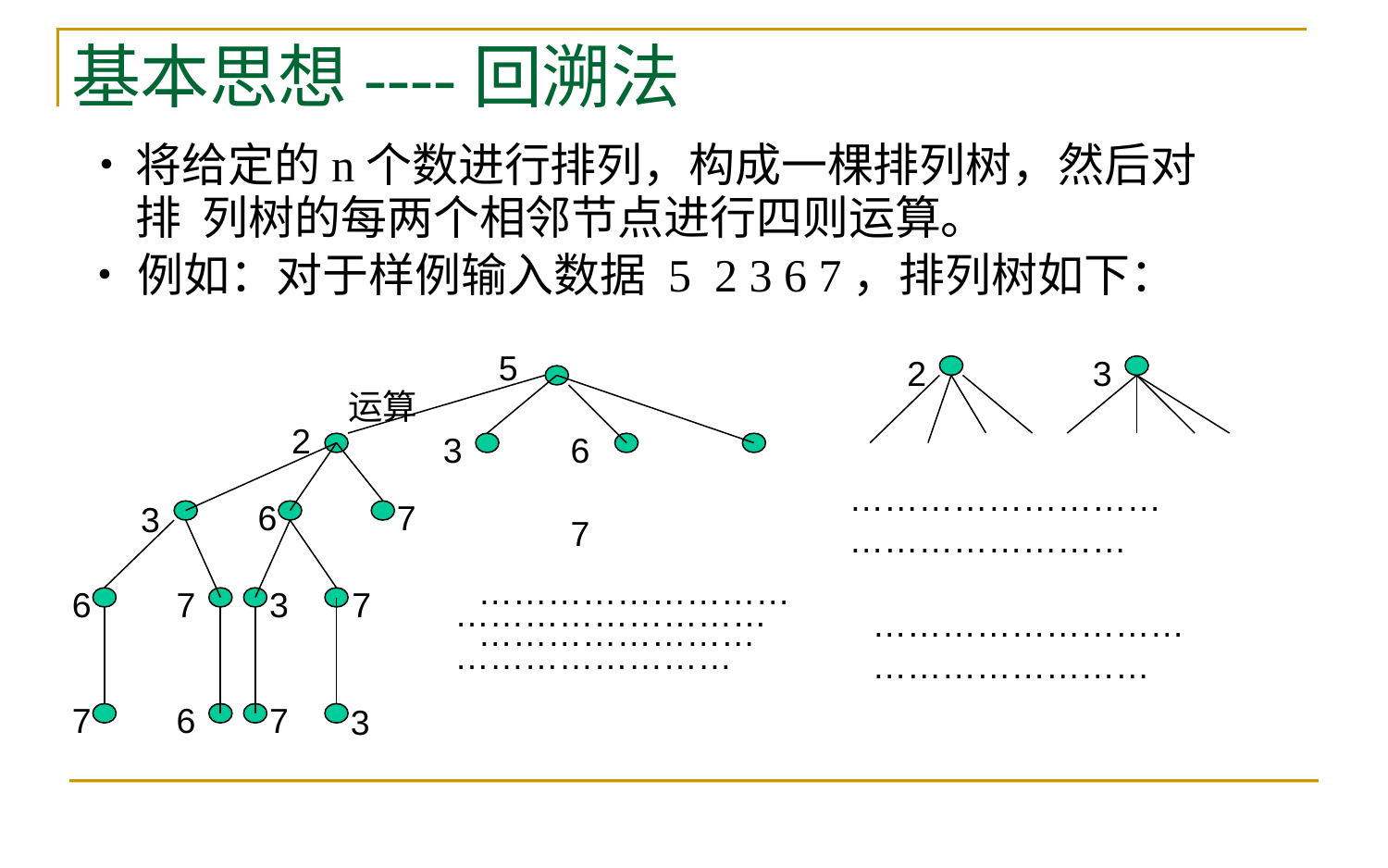

# 基本思想----回溯法
•	将给定的n个数进行排列，构成一棵排列树，然后对排  列树的每两个相邻节点进行四则运算。
•	例如：对于样例输入数据 5  2 3 6 7，排列树如下：
5
2
3

运算

2
3
6	7
………………………
……………………

………………………
……………………
6
7
3

6
7
3	7

………………………
……………………

………………………
……………………

6
7
7
3